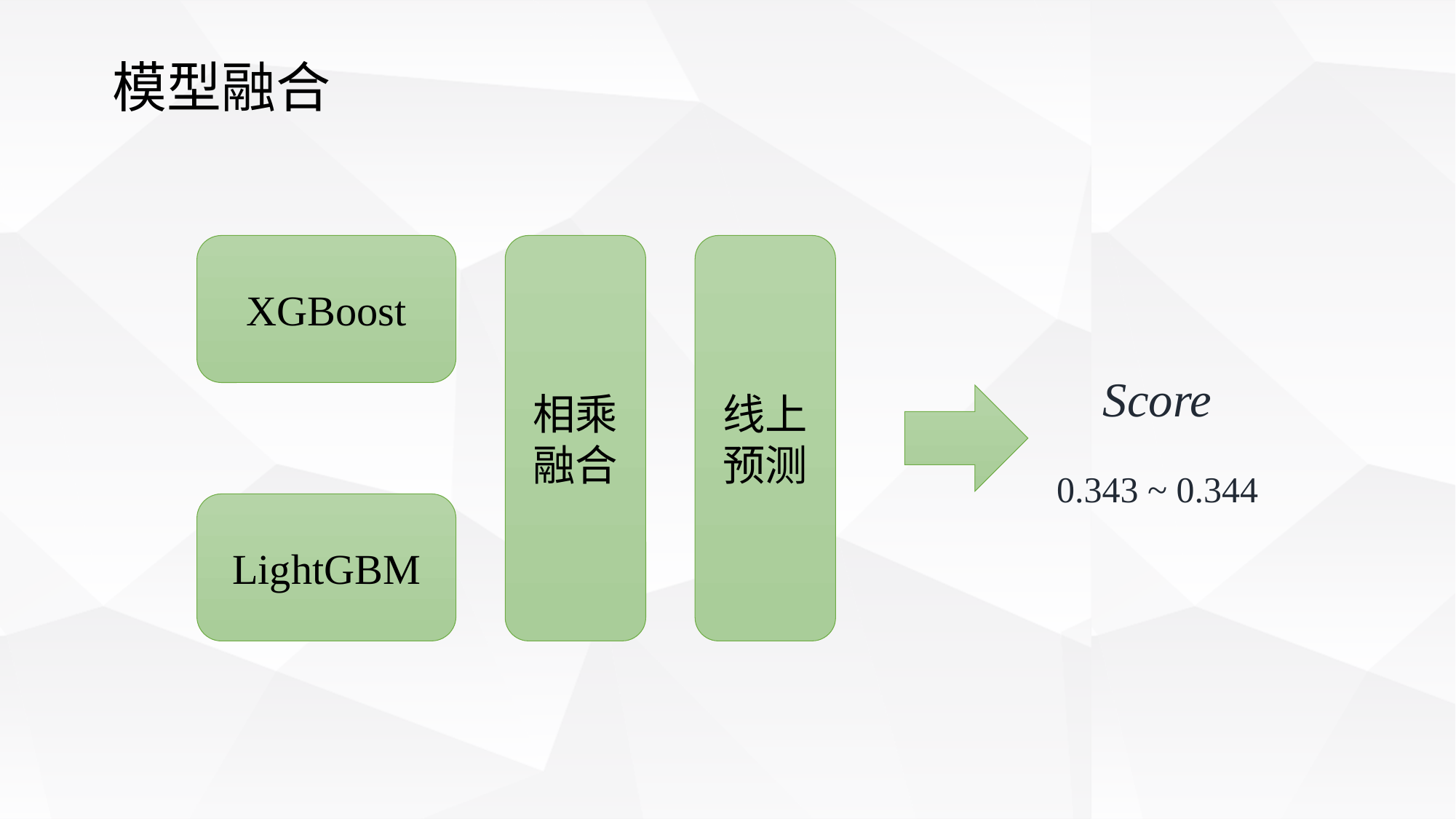

模型融合
XGBoost
相乘融合
线上预测
Score

0.343 ~ 0.344
LightGBM